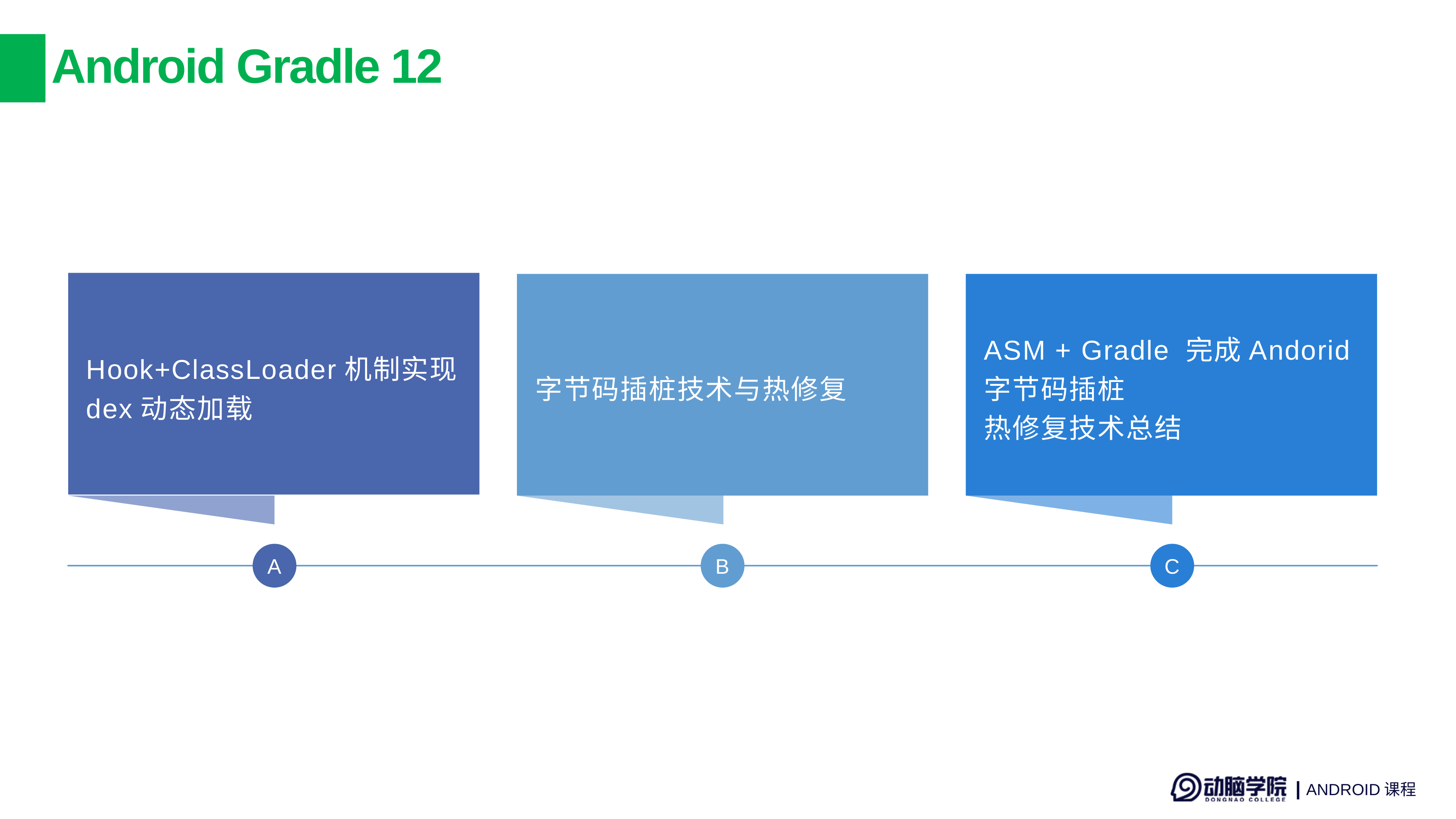

# Android Gradle 12

Hook+ClassLoader机制实现dex动态加载
字节码插桩技术与热修复
ASM + Gradle 完成Andorid字节码插桩
热修复技术总结

A
B
C